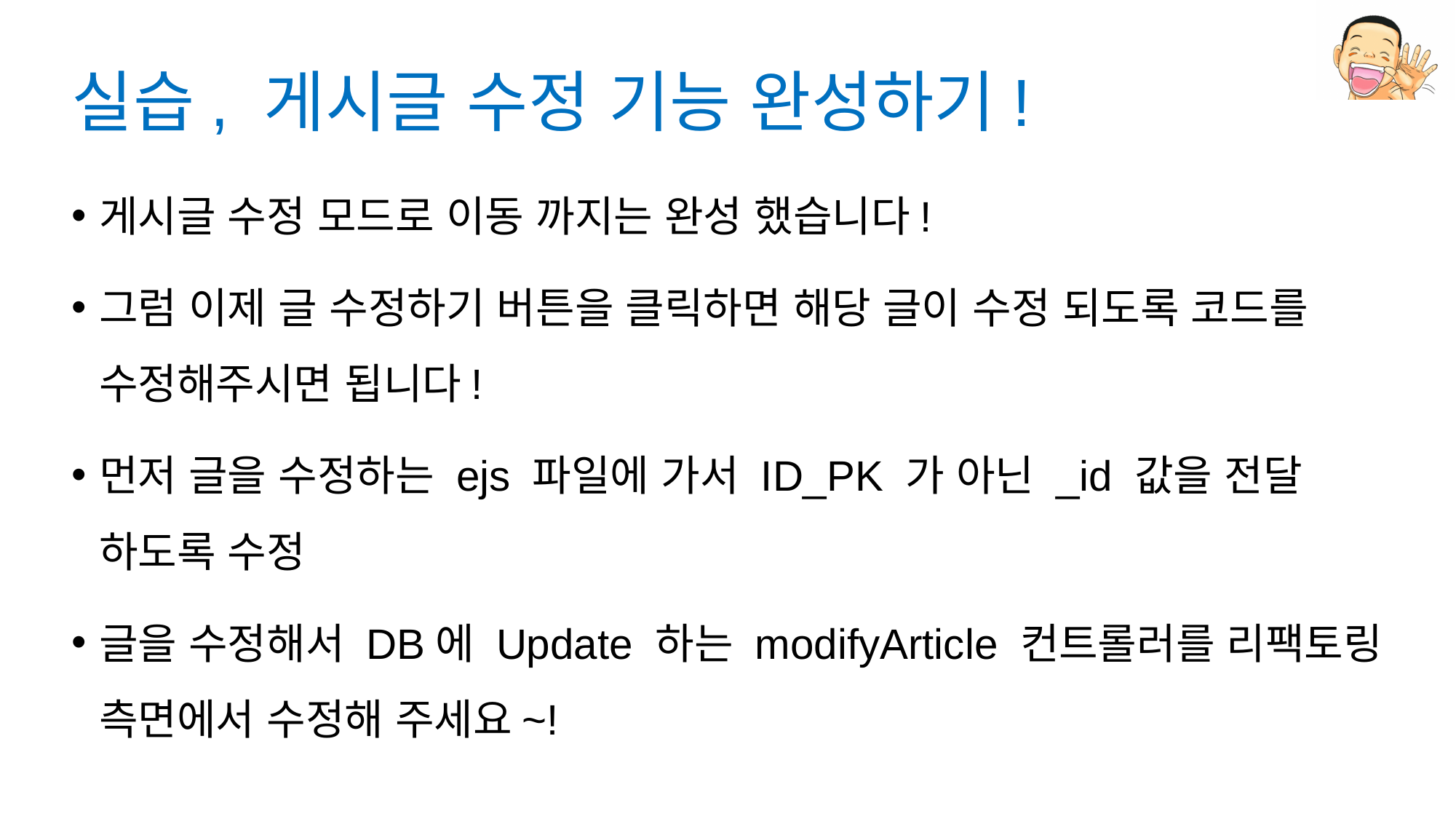

# 실습, 게시글 수정 기능 완성하기!
게시글 수정 모드로 이동 까지는 완성 했습니다!
그럼 이제 글 수정하기 버튼을 클릭하면 해당 글이 수정 되도록 코드를 수정해주시면 됩니다!
먼저 글을 수정하는 ejs 파일에 가서 ID_PK 가 아닌 _id 값을 전달 하도록 수정
글을 수정해서 DB에 Update 하는 modifyArticle 컨트롤러를 리팩토링 측면에서 수정해 주세요~!